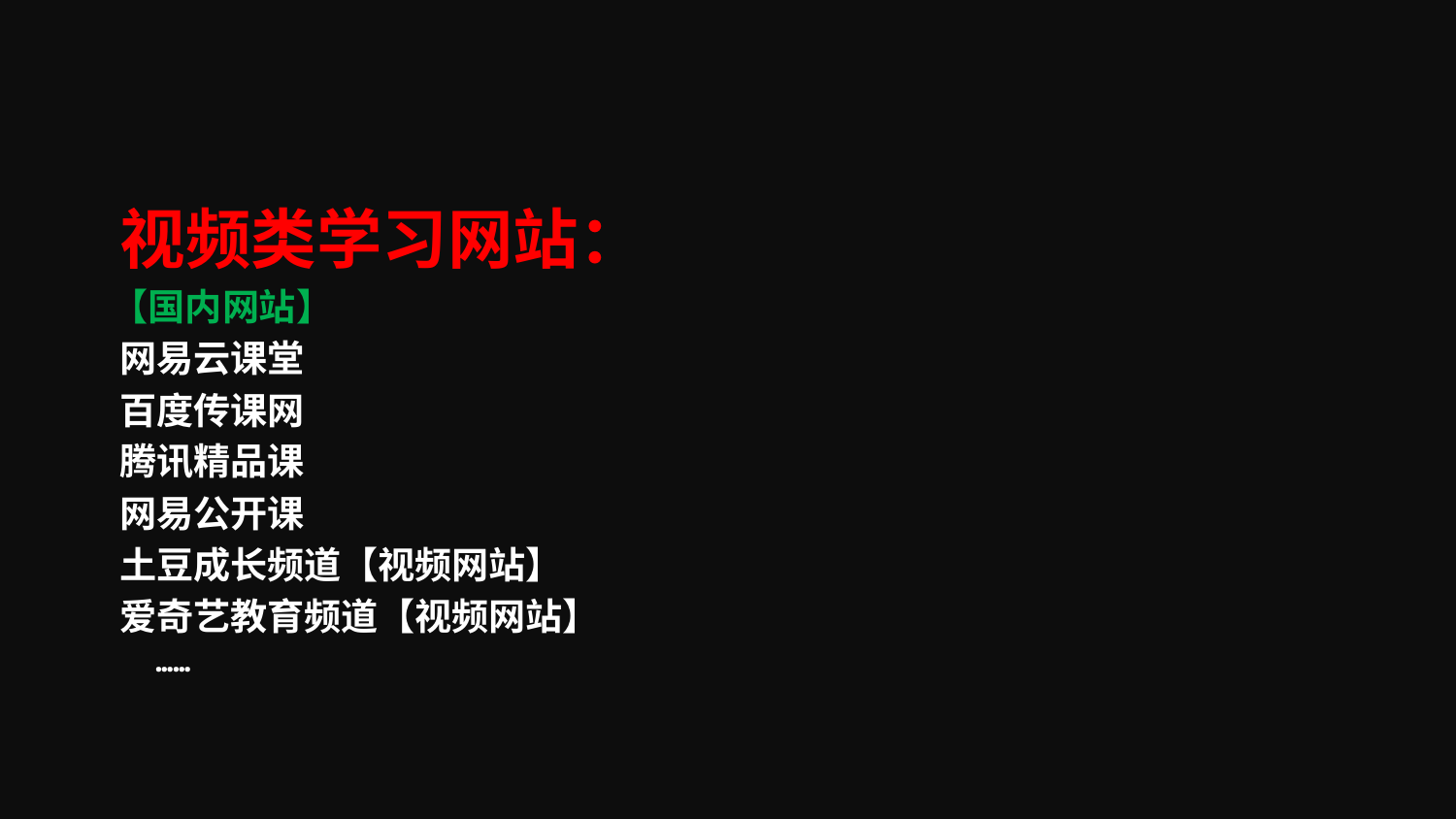

#
  视频类学习网站：
  【国内网站】
   网易云课堂
   百度传课网
   腾讯精品课
   网易公开课
   土豆成长频道【视频网站】
   爱奇艺教育频道【视频网站】
    ……